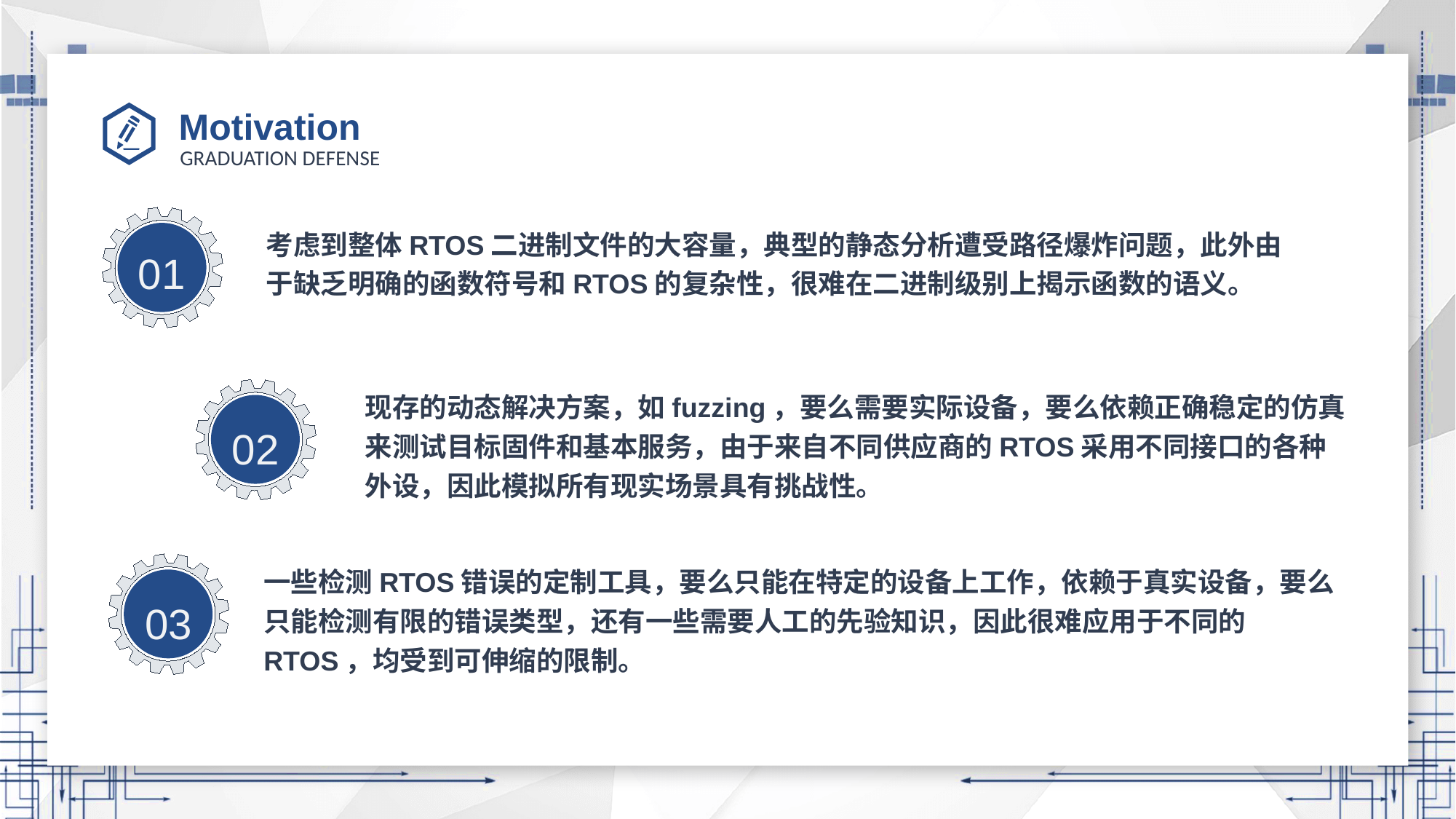

# Motivation

01

02
考虑到整体RTOS二进制文件的大容量，典型的静态分析遭受路径爆炸问题，此外由于缺乏明确的函数符号和RTOS的复杂性，很难在二进制级别上揭示函数的语义。
现存的动态解决方案，如fuzzing，要么需要实际设备，要么依赖正确稳定的仿真来测试目标固件和基本服务，由于来自不同供应商的RTOS采用不同接口的各种外设，因此模拟所有现实场景具有挑战性。

03
一些检测RTOS错误的定制工具，要么只能在特定的设备上工作，依赖于真实设备，要么只能检测有限的错误类型，还有一些需要人工的先验知识，因此很难应用于不同的RTOS，均受到可伸缩的限制。